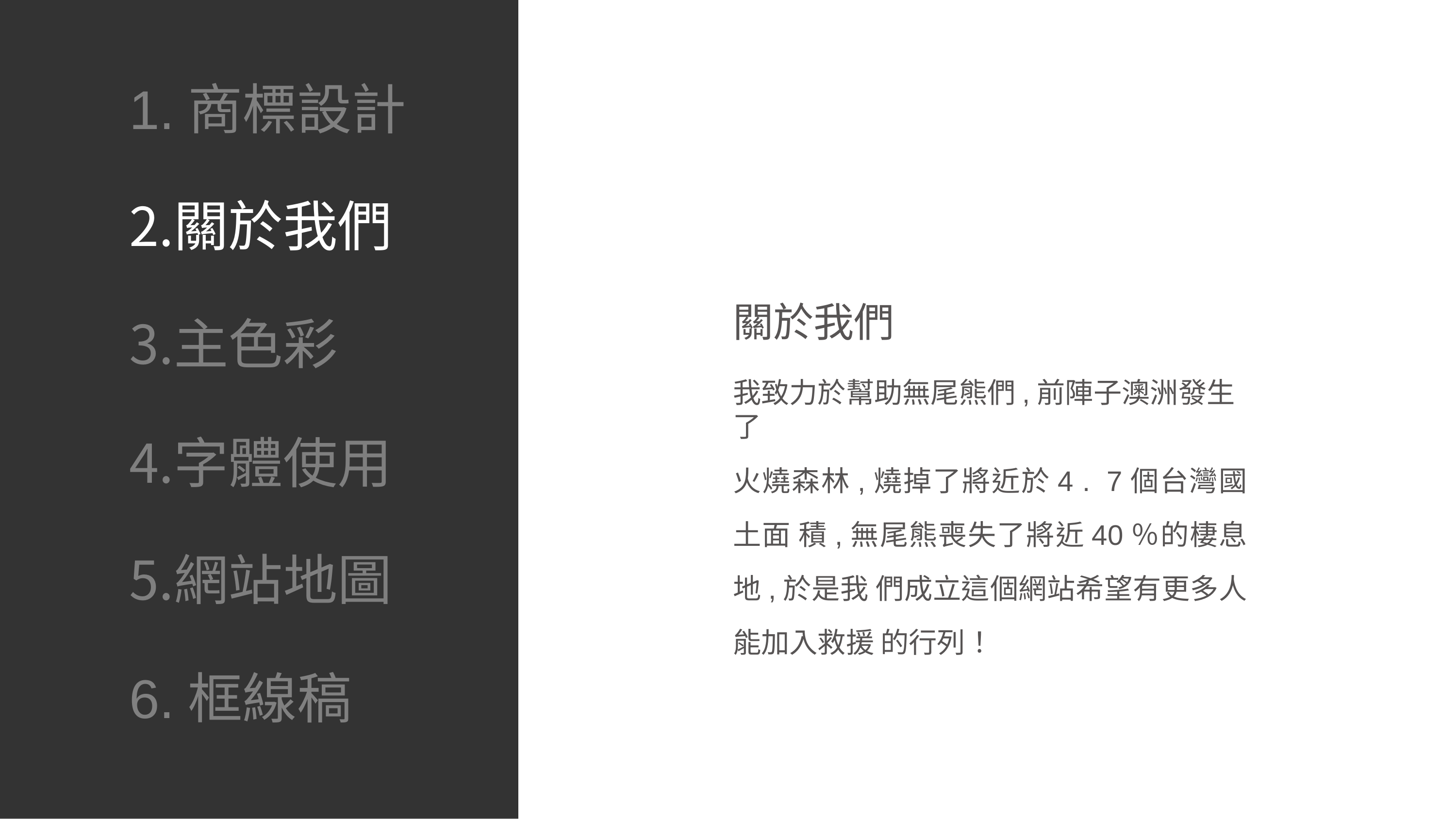

# 1.商標設計
關於我們
主⾊彩
字體使用
網站地圖
關於我們
我致⼒於幫助無尾熊們,前陣⼦澳洲發⽣了
⽕燒森林,燒掉了將近於4 . 7個台灣國⼟面 積,無尾熊喪失了將近40％的棲息地,於是我 們成立這個網站希望有更多⼈能加⼊救援 的⾏列！
6.框線稿